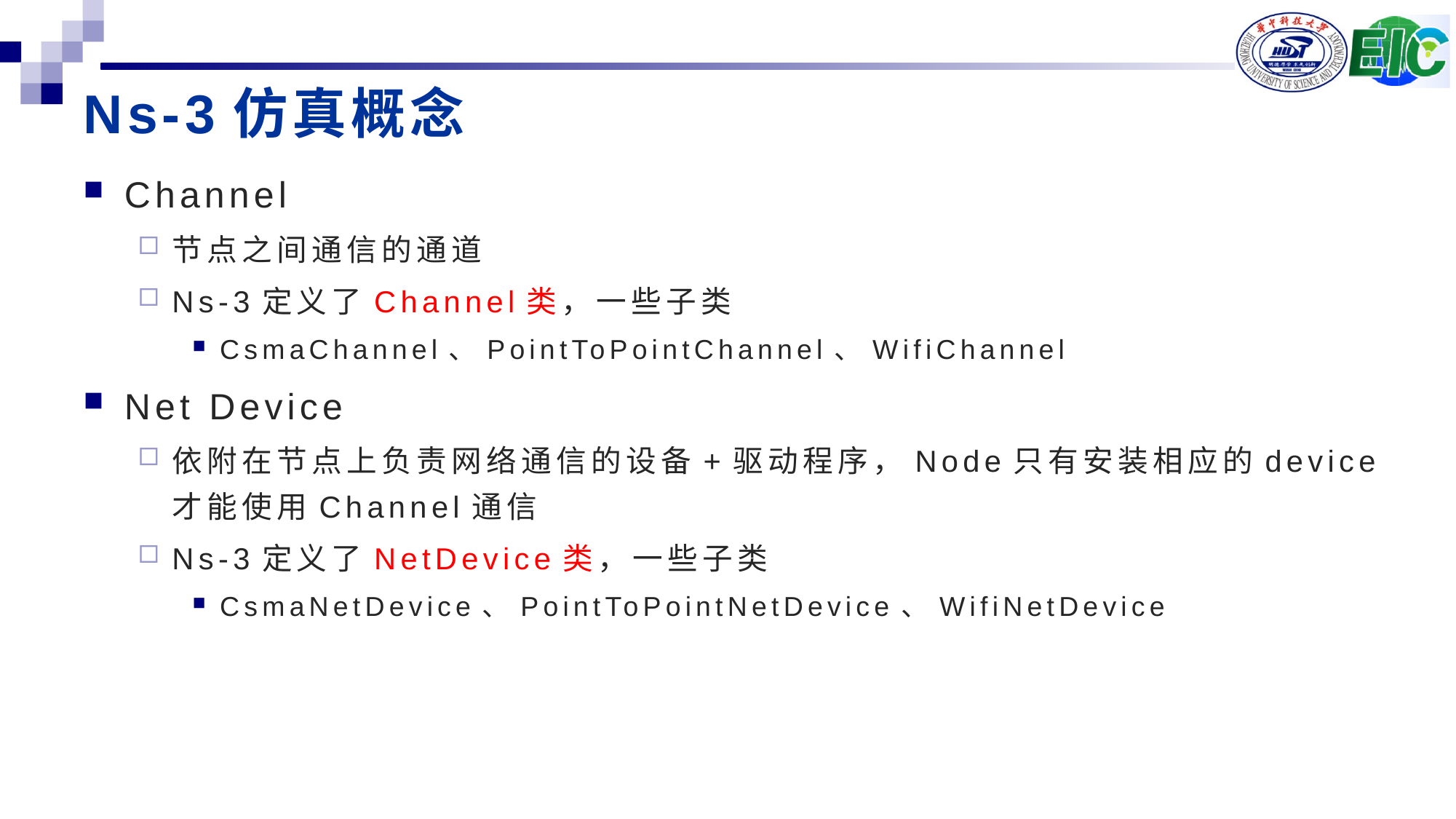

# Ns-3仿真概念
Channel
节点之间通信的通道
Ns-3定义了Channel类，一些子类
CsmaChannel、PointToPointChannel、WifiChannel
Net Device
依附在节点上负责网络通信的设备+驱动程序，Node只有安装相应的device才能使用Channel通信
Ns-3定义了NetDevice类，一些子类
CsmaNetDevice、PointToPointNetDevice、WifiNetDevice